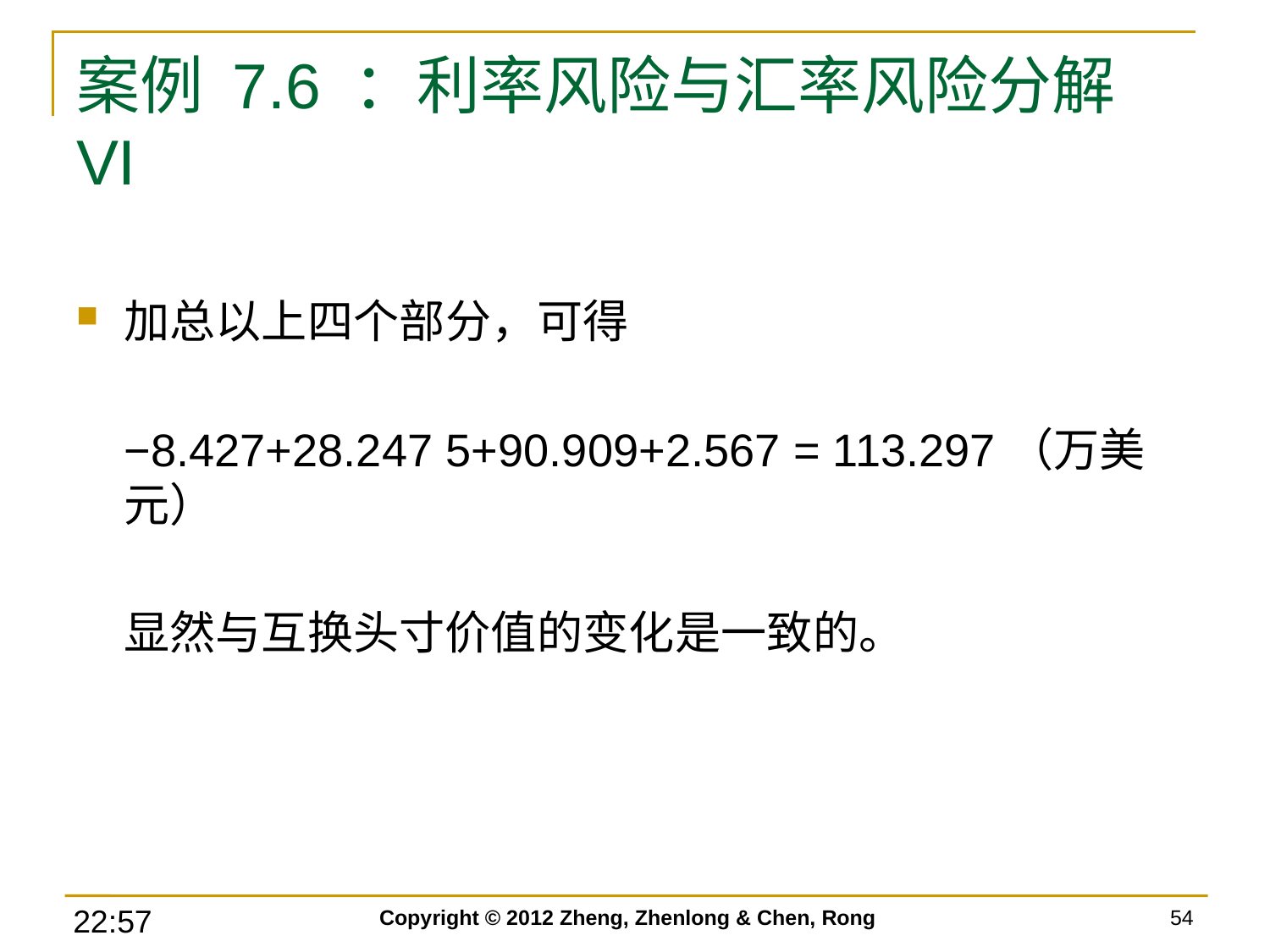

# 案例 7.6 ：利率风险与汇率风险分解 VI

加总以上四个部分，可得

	−8.427+28.247 5+90.909+2.567 = 113.297（万美元）

	显然与互换头寸价值的变化是一致的。
Copyright © 2012 Zheng, Zhenlong & Chen, Rong
54